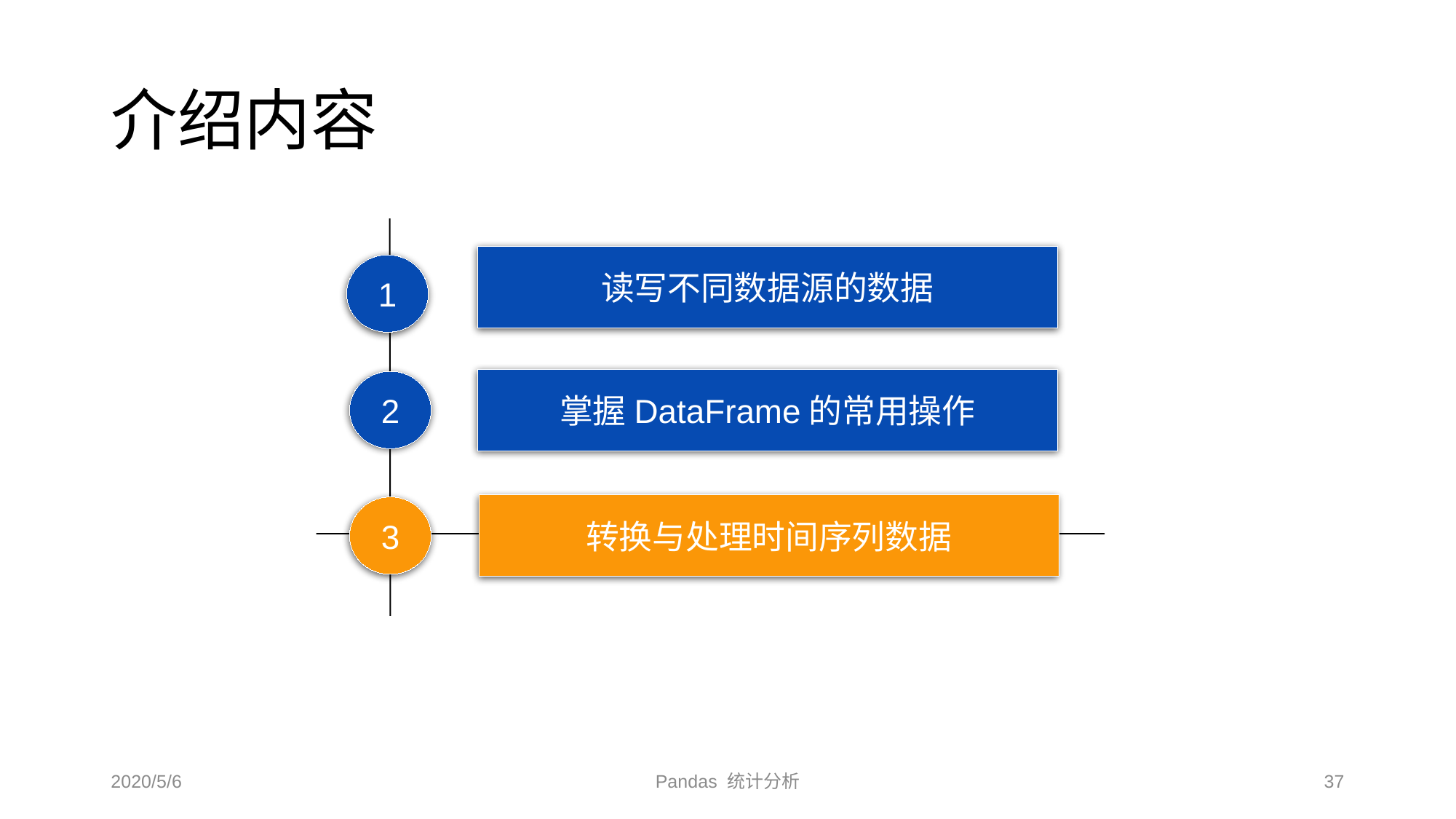

# 介绍内容
读写不同数据源的数据
1
掌握DataFrame的常用操作
2
转换与处理时间序列数据
3

2020/5/6
Pandas 统计分析
37